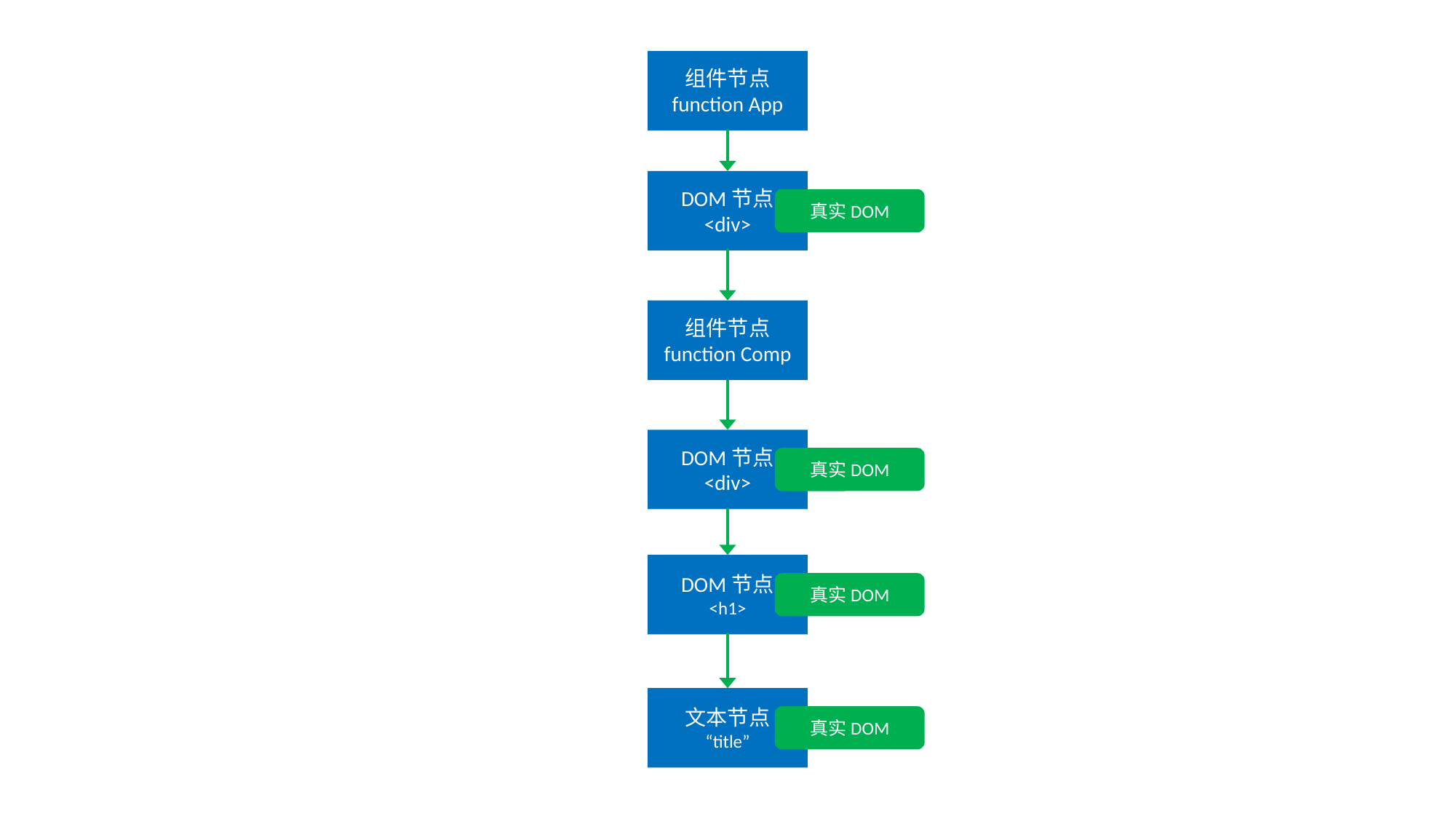

组件节点
function App
DOM节点
<div>
真实DOM
组件节点
function Comp
DOM节点
<div>
真实DOM
DOM节点
<h1>
真实DOM
文本节点
“title”
真实DOM